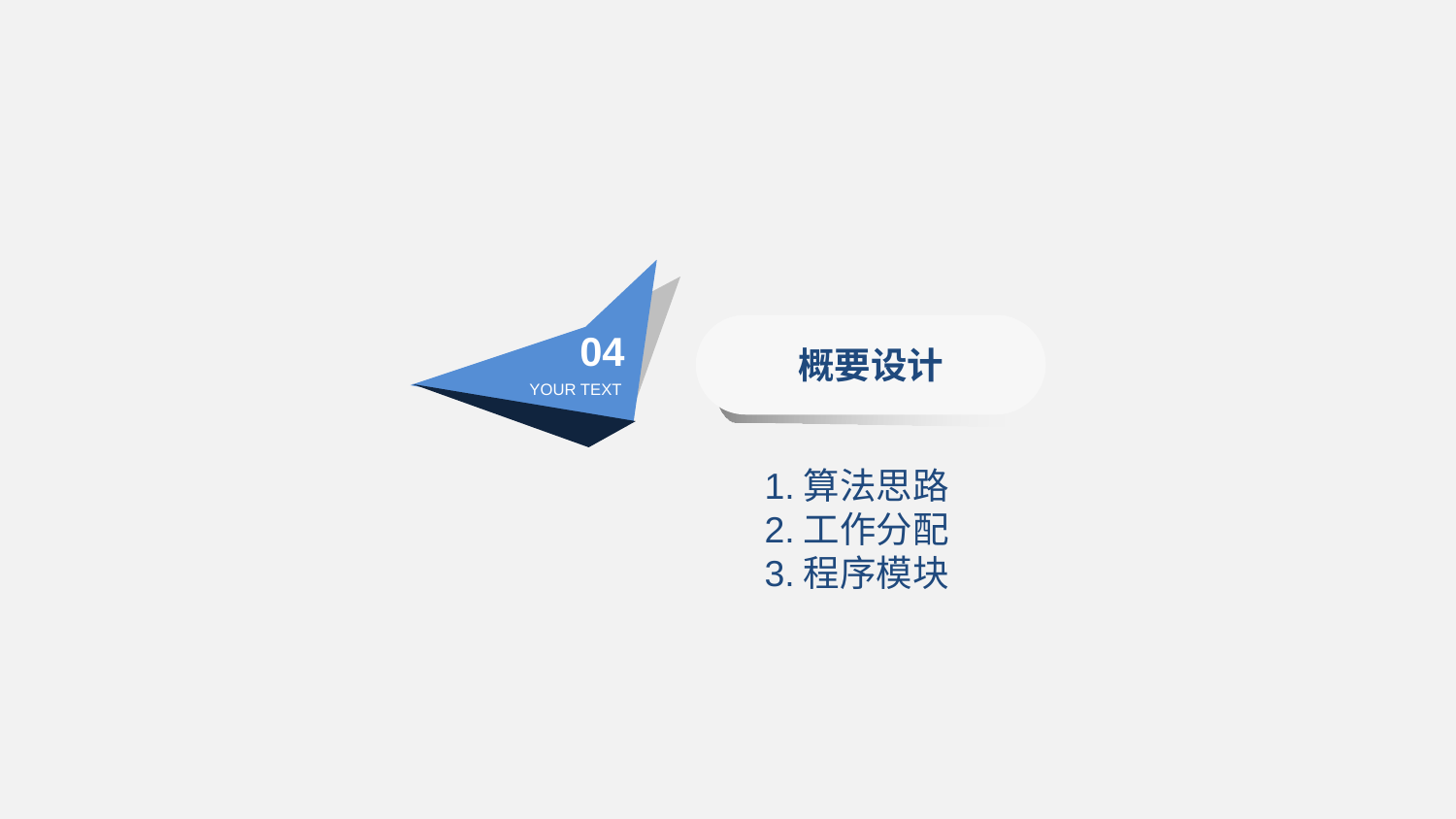

04
YOUR TEXT

概要设计
1.算法思路
2.工作分配
3.程序模块